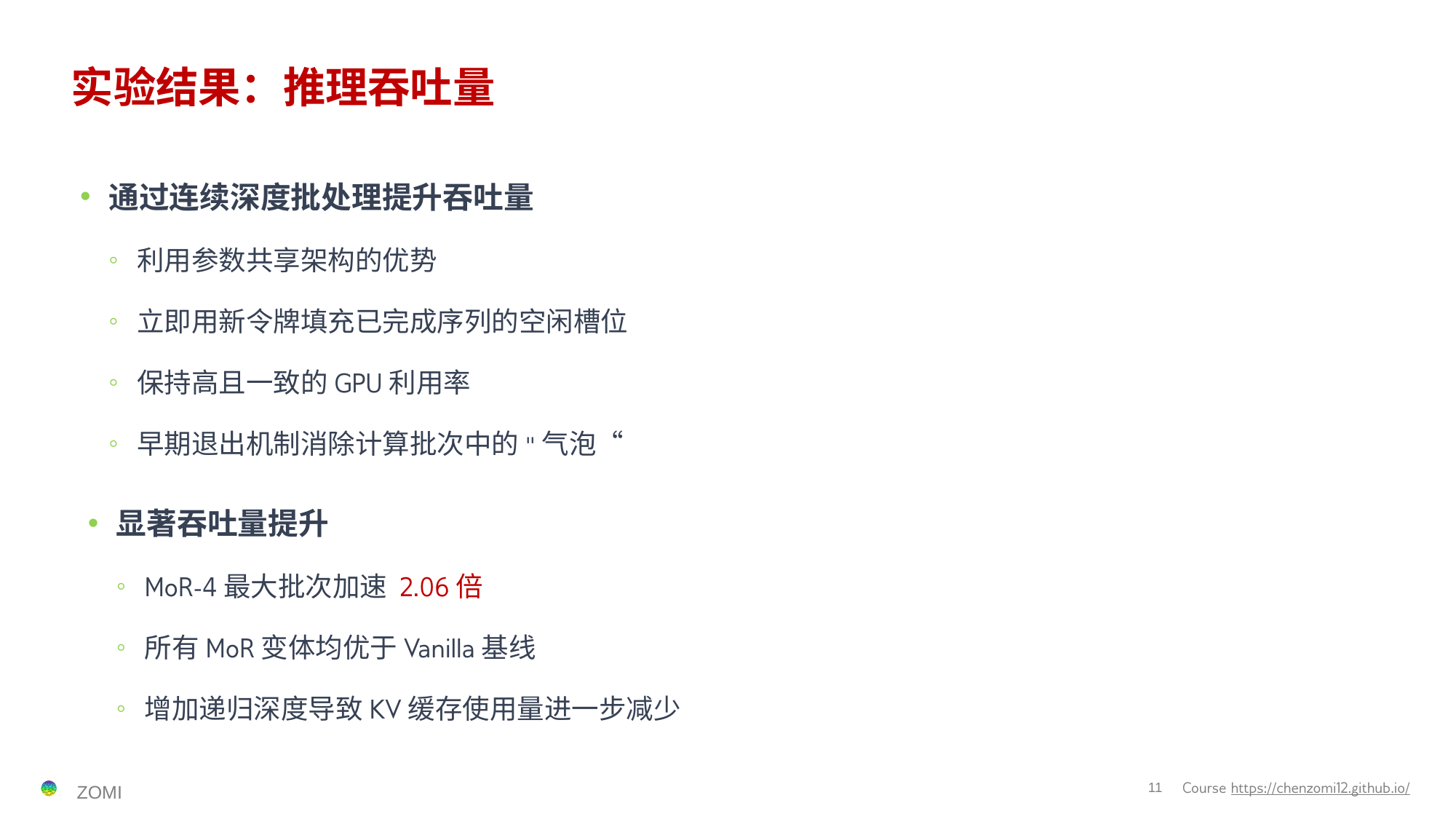

# 实验结果：推理吞吐量
通过连续深度批处理提升吞吐量
利用参数共享架构的优势
立即用新令牌填充已完成序列的空闲槽位
保持高且一致的GPU利用率
早期退出机制消除计算批次中的"气泡“

显著吞吐量提升
MoR-4最大批次加速 2.06倍
所有MoR变体均优于Vanilla基线
增加递归深度导致KV缓存使用量进一步减少